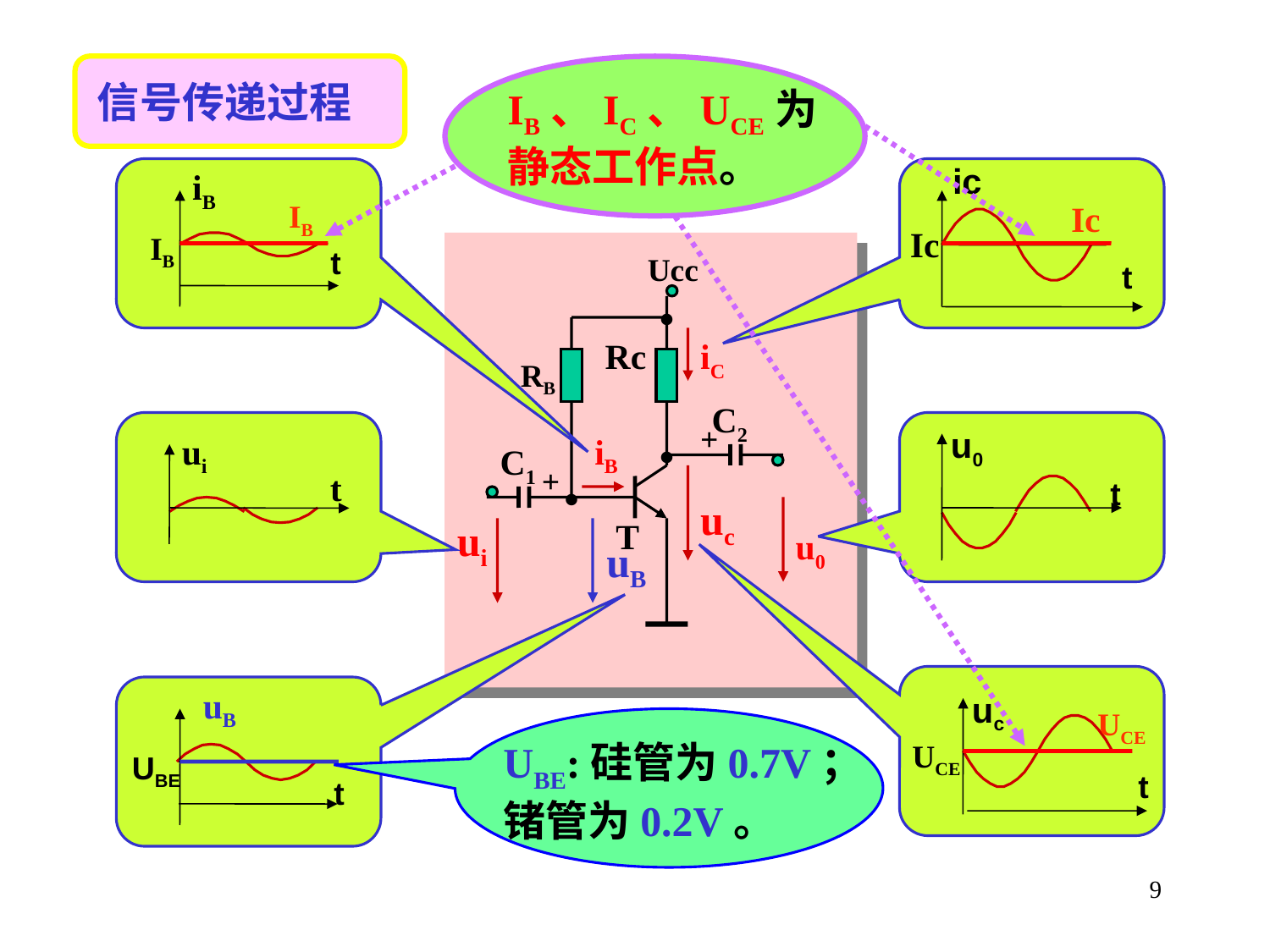

IB、IC、UCE为静态工作点。
信号传递过程

iB

IB

t

ic

Ic

t

IB

Ic

Ucc
•

Rc

iC
RB

C2

+
iB
•
C1

+

•

uc

ui
T

u0
uB

ui

t

u0

t

uc

UCE

t

uB

UBE

t

UCE

UBE:硅管为0.7V； 锗管为0.2V。

9